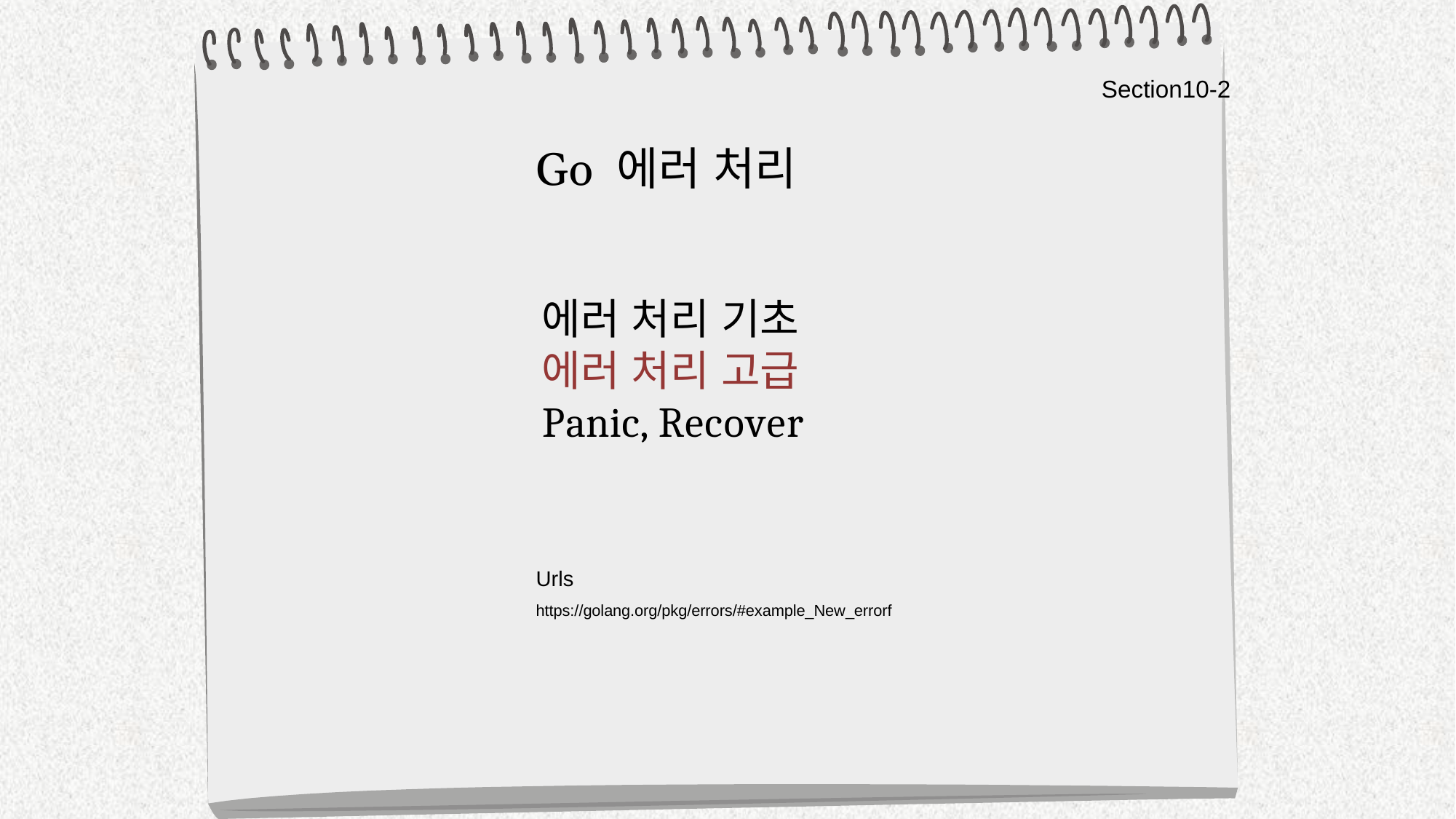

Section10-2
Go 에러 처리
에러 처리 기초
에러 처리 고급
Panic, Recover
Urls
https://golang.org/pkg/errors/#example_New_errorf